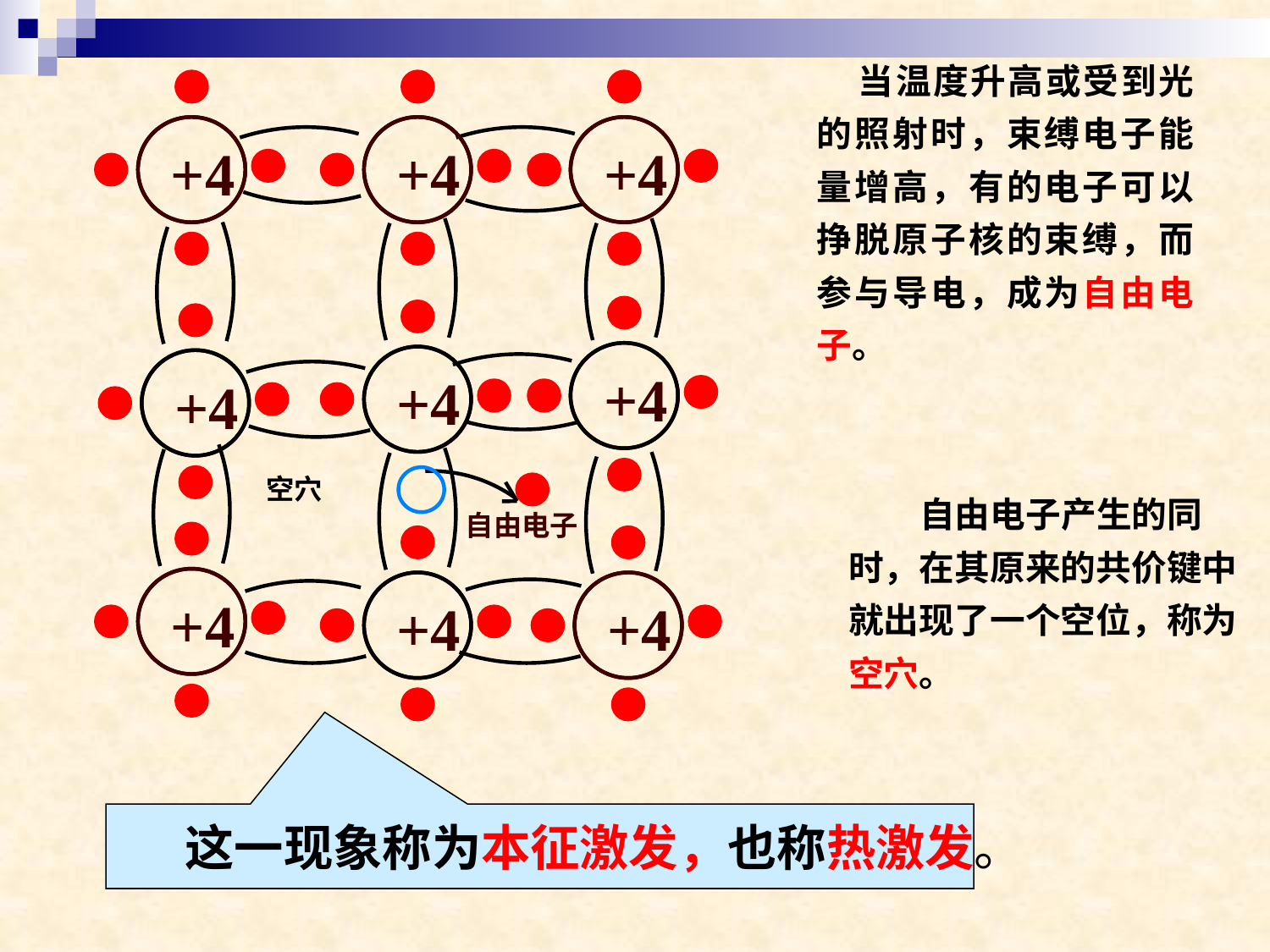

+4
+4
+4

+4
+4
+4

+4
+4
+4

   当温度升高或受到光的照射时，束缚电子能量增高，有的电子可以挣脱原子核的束缚，而参与导电，成为自由电子。
空穴
        自由电子产生的同时，在其原来的共价键中就出现了一个空位，称为空穴。
自由电子
     这一现象称为本征激发，也称热激发。